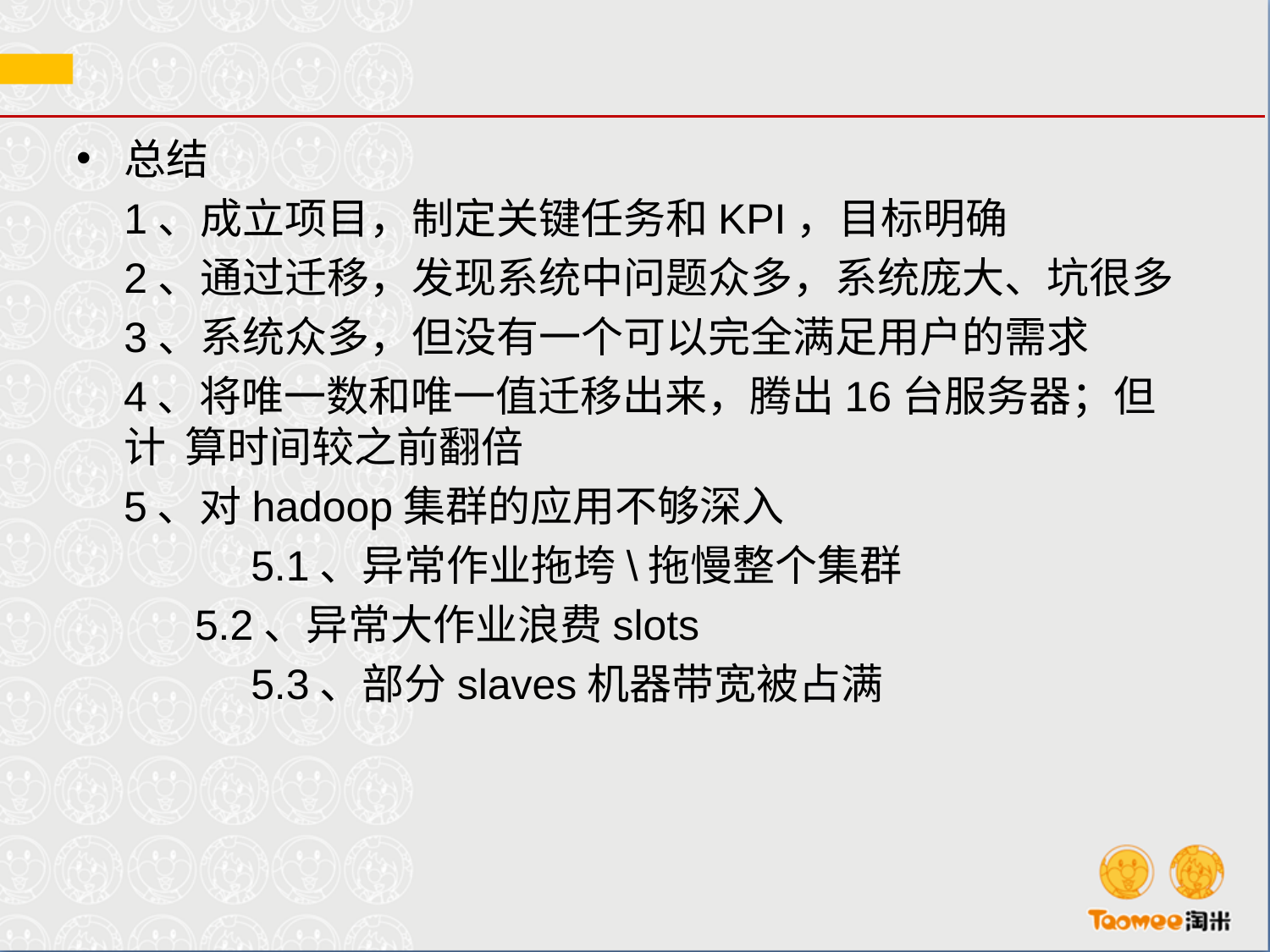

#
总结
	1、成立项目，制定关键任务和KPI，目标明确
	2、通过迁移，发现系统中问题众多，系统庞大、坑很多
	3、系统众多，但没有一个可以完全满足用户的需求
    4、将唯一数和唯一值迁移出来，腾出16台服务器；但计  算时间较之前翻倍
    5、对hadoop集群的应用不够深入
		5.1、异常作业拖垮\拖慢整个集群
          5.2、异常大作业浪费slots
		5.3、部分slaves机器带宽被占满